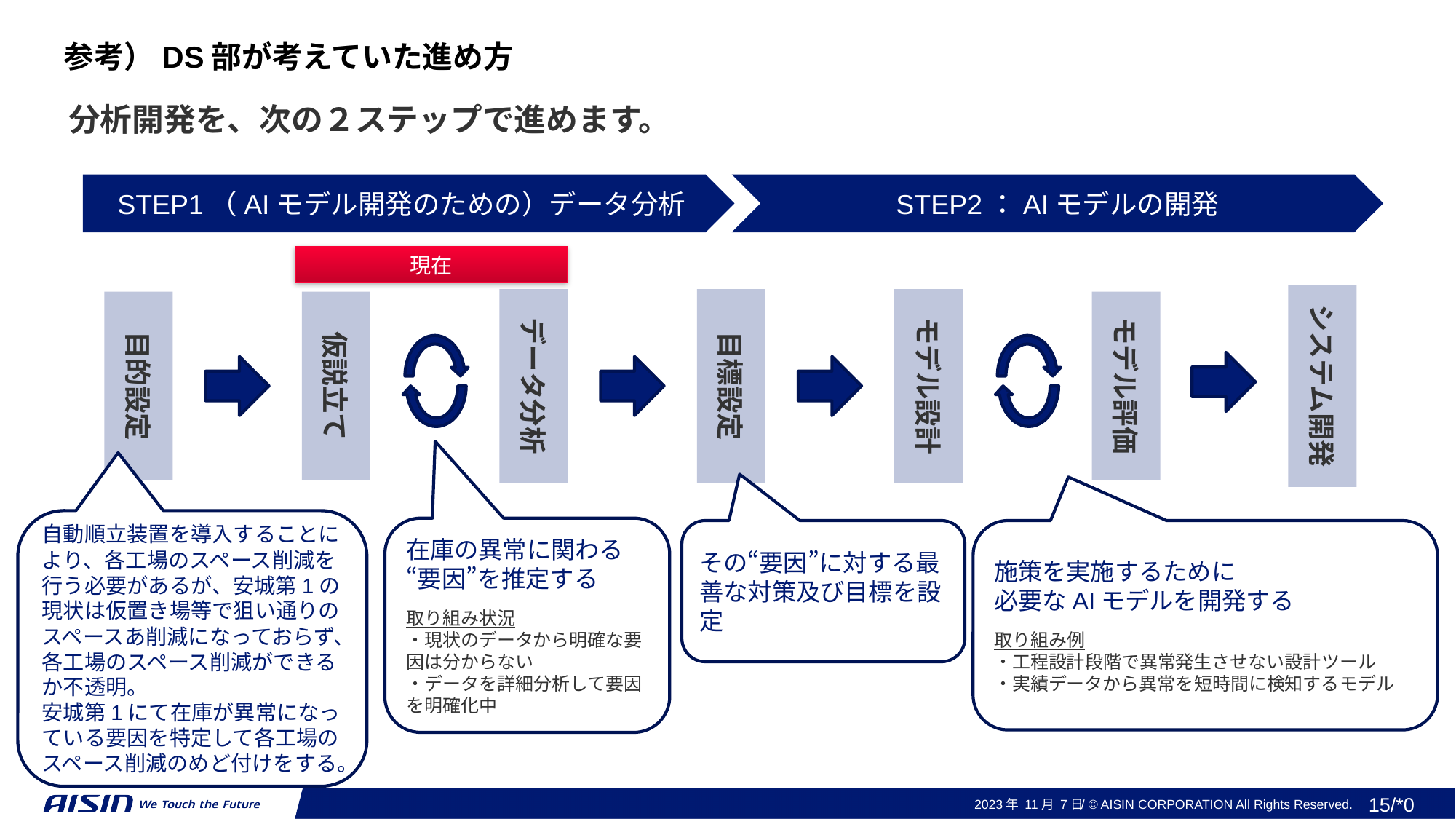

参考）DS部が考えていた進め方

分析開発を、次の２ステップで進めます。
STEP1（AIモデル開発のための）データ分析
STEP2：AIモデルの開発
現在
システム開発
データ分析
目標設定
モデル設計
目的設定
仮説立て
モデル評価

自動順立装置を導入することにより、各工場のスペース削減を行う必要があるが、安城第1の現状は仮置き場等で狙い通りのスペースあ削減になっておらず、各工場のスペース削減ができるか不透明。
安城第1にて在庫が異常になっている要因を特定して各工場のスペース削減のめど付けをする。
在庫の異常に関わる　“要因”を推定する

取り組み状況
・現状のデータから明確な要因は分からない
・データを詳細分析して要因を明確化中
その“要因”に対する最善な対策及び目標を設定
施策を実施するために
必要なAIモデルを開発する

取り組み例
・工程設計段階で異常発生させない設計ツール
・実績データから異常を短時間に検知するモデル
2023年 11月 7日